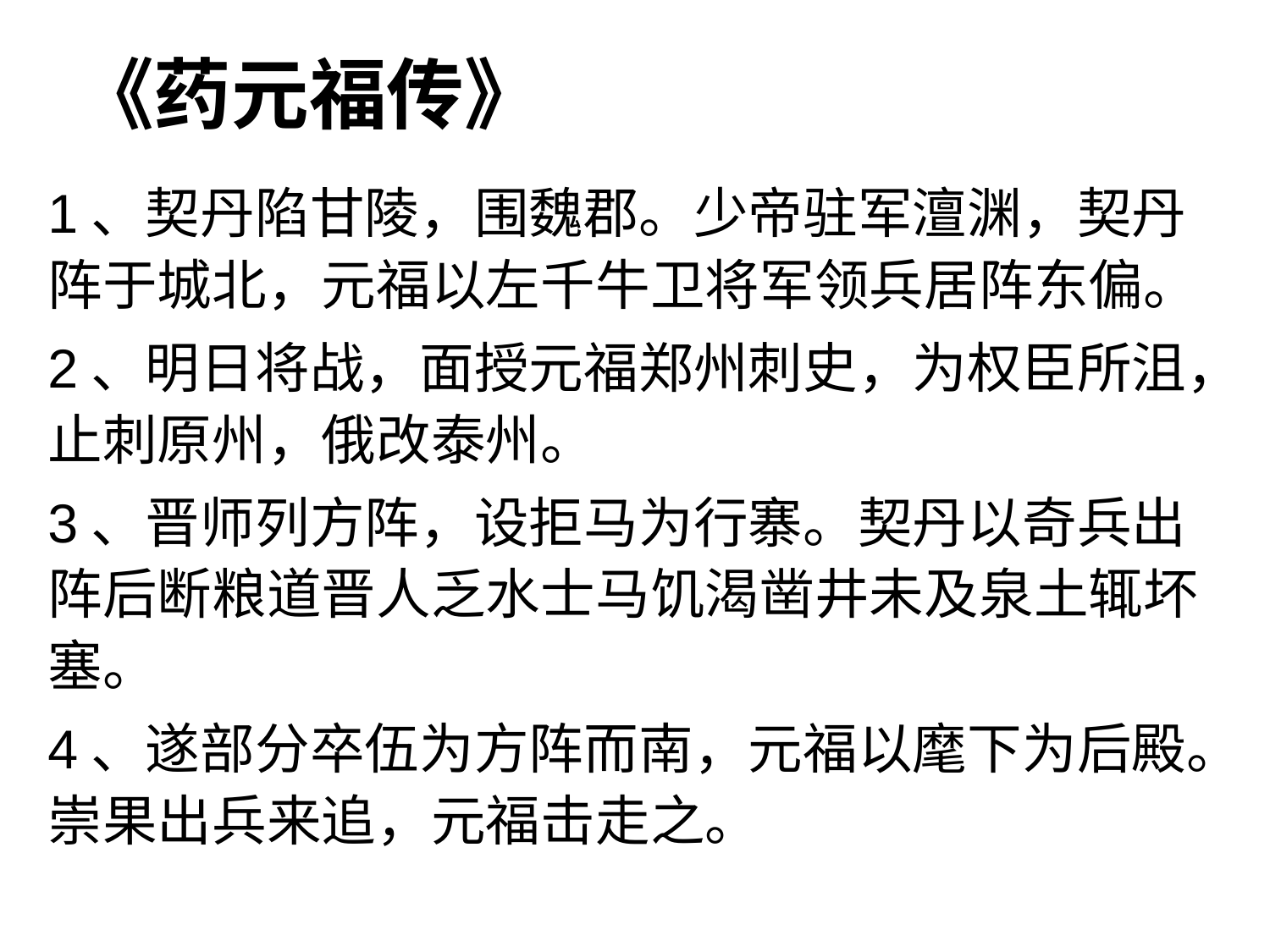

# 《药元福传》
1、契丹陷甘陵，围魏郡。少帝驻军澶渊，契丹阵于城北，元福以左千牛卫将军领兵居阵东偏。
2、明日将战，面授元福郑州刺史，为权臣所沮，止刺原州，俄改泰州。
3、晋师列方阵，设拒马为行寨。契丹以奇兵出阵后断粮道晋人乏水士马饥渴凿井未及泉土辄坏塞。
4、遂部分卒伍为方阵而南，元福以麾下为后殿。崇果出兵来追，元福击走之。